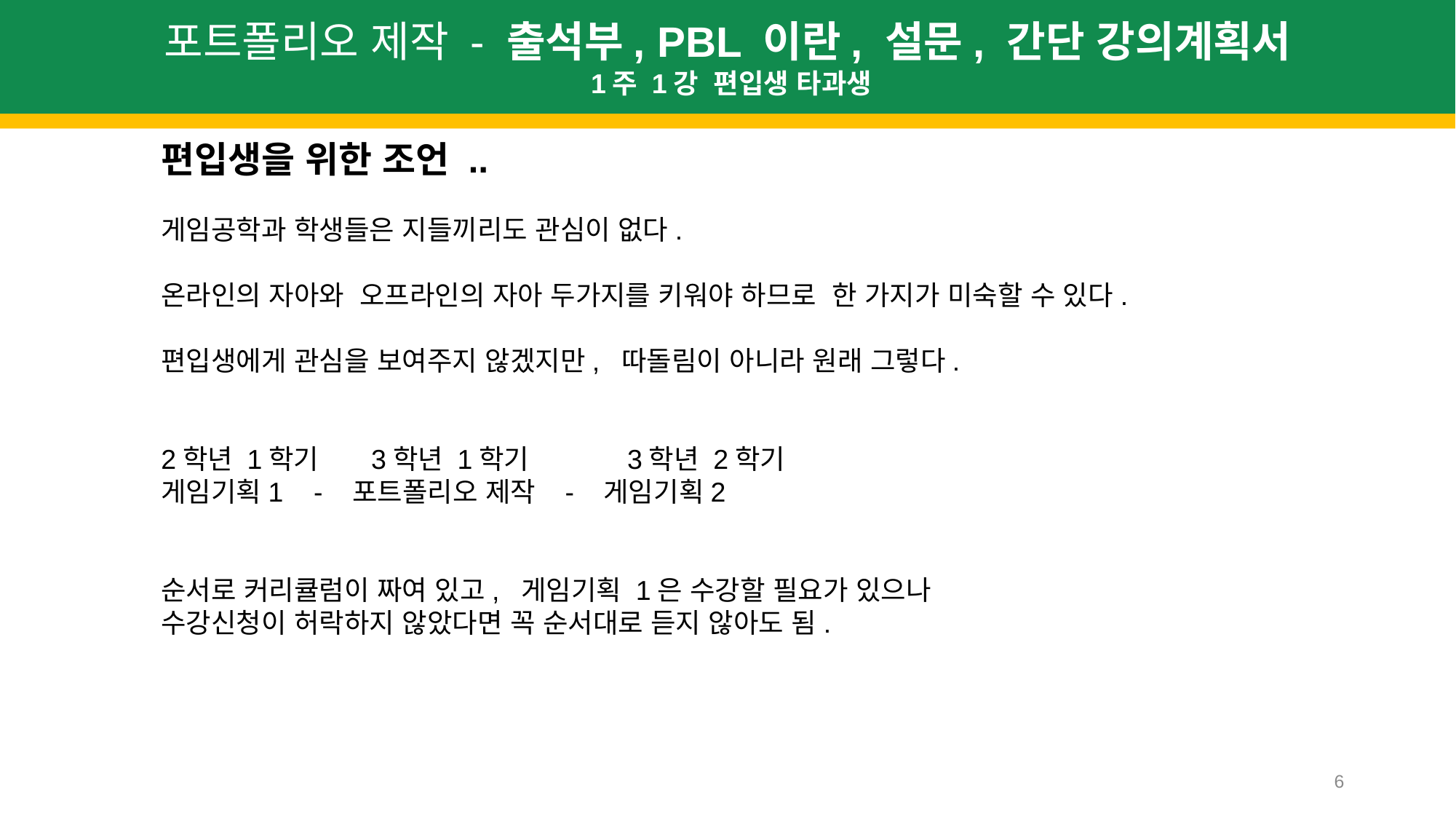

포트폴리오 제작 - 출석부, PBL 이란, 설문, 간단 강의계획서
 1주 1강  편입생 타과생
편입생을 위한 조언 ..

게임공학과 학생들은 지들끼리도 관심이 없다.

온라인의 자아와  오프라인의 자아 두가지를 키워야 하므로  한 가지가 미숙할 수 있다.

편입생에게 관심을 보여주지 않겠지만,  따돌림이 아니라 원래 그렇다.

2학년 1학기      3학년 1학기            3학년 2학기
게임기획1    -   포트폴리오 제작   -   게임기획2

순서로 커리큘럼이 짜여 있고,  게임기획 1은 수강할 필요가 있으나
수강신청이 허락하지 않았다면 꼭 순서대로 듣지 않아도 됨.

6